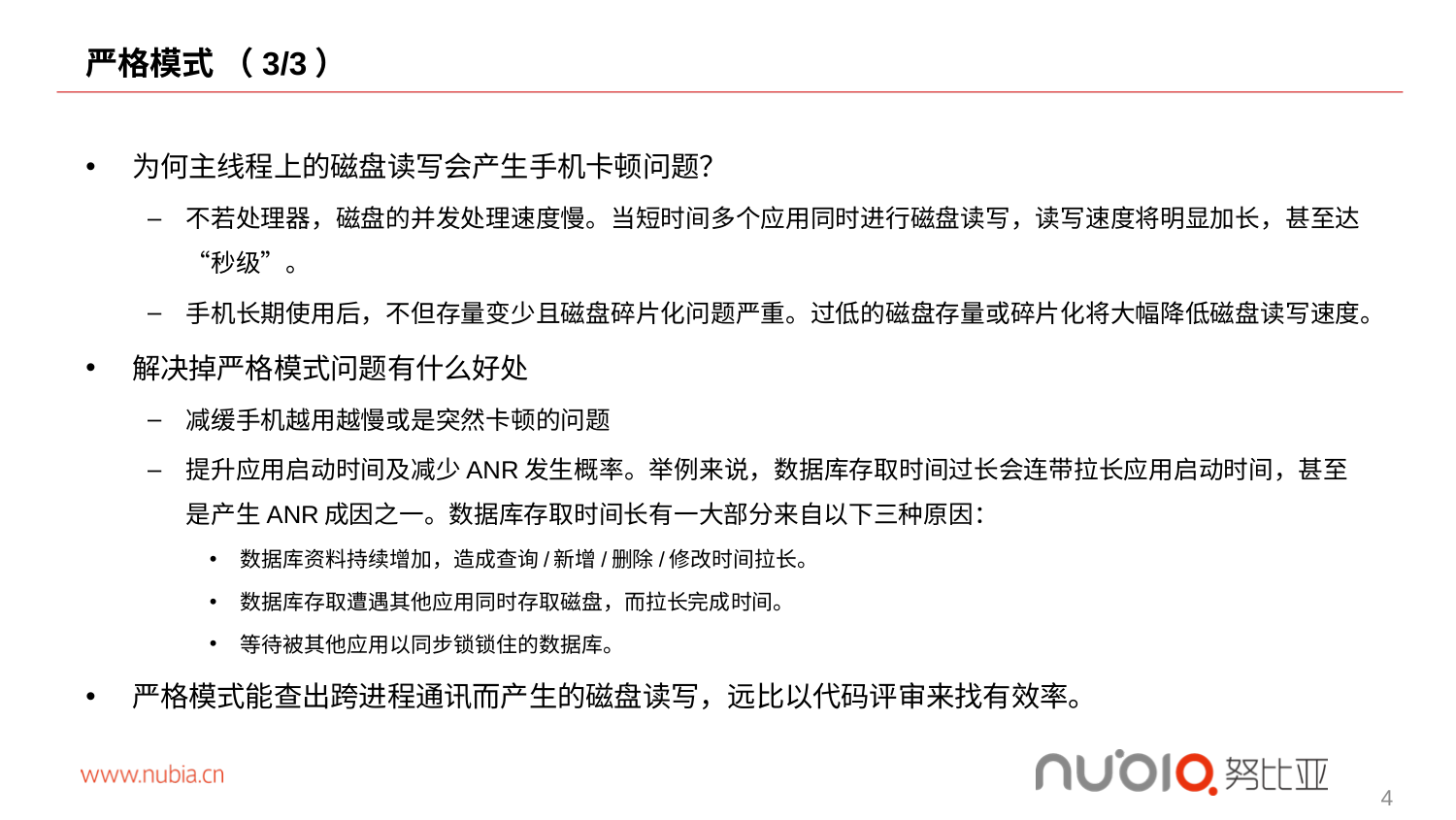

# 严格模式 （3/3）
为何主线程上的磁盘读写会产生手机卡顿问题？
不若处理器，磁盘的并发处理速度慢。当短时间多个应用同时进行磁盘读写，读写速度将明显加长，甚至达“秒级”。
手机长期使用后，不但存量变少且磁盘碎片化问题严重。过低的磁盘存量或碎片化将大幅降低磁盘读写速度。
解决掉严格模式问题有什么好处
减缓手机越用越慢或是突然卡顿的问题
提升应用启动时间及减少ANR发生概率。举例来说，数据库存取时间过长会连带拉长应用启动时间，甚至是产生ANR成因之一。数据库存取时间长有一大部分来自以下三种原因：
数据库资料持续增加，造成查询/新增/删除/修改时间拉长。
数据库存取遭遇其他应用同时存取磁盘，而拉长完成时间。
等待被其他应用以同步锁锁住的数据库。
严格模式能查出跨进程通讯而产生的磁盘读写，远比以代码评审来找有效率。

4